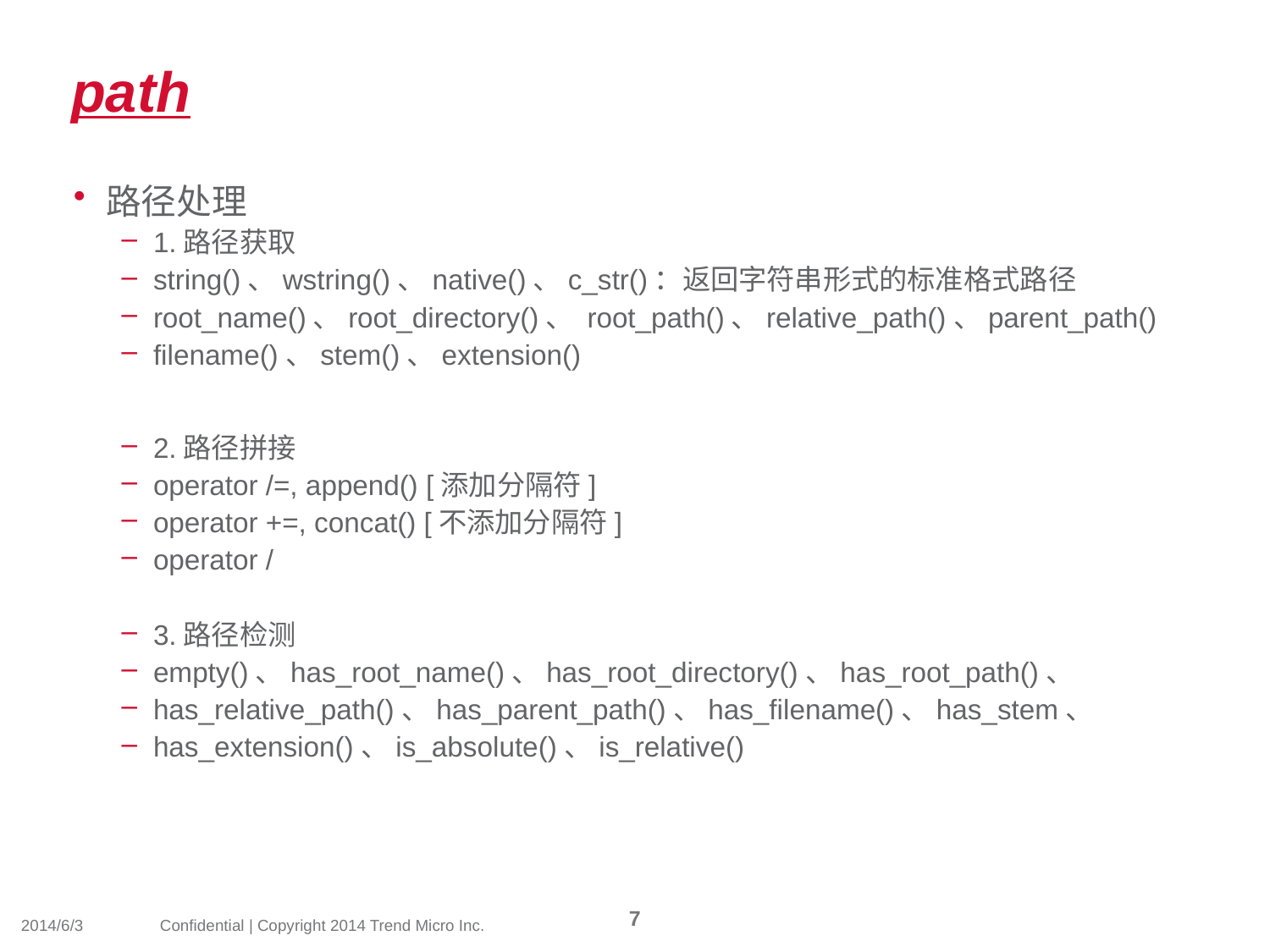

# path
路径处理
1.路径获取
string()、wstring()、native()、c_str()：返回字符串形式的标准格式路径
root_name()、root_directory()、 root_path()、relative_path()、parent_path()
filename()、stem()、extension()

2.路径拼接
operator /=, append() [添加分隔符]
operator +=, concat() [不添加分隔符]
operator /

3.路径检测
empty()、has_root_name()、has_root_directory()、has_root_path()、
has_relative_path()、has_parent_path()、has_filename()、has_stem、
has_extension()、is_absolute()、is_relative()

7
2014/6/3
Confidential | Copyright 2014 Trend Micro Inc.